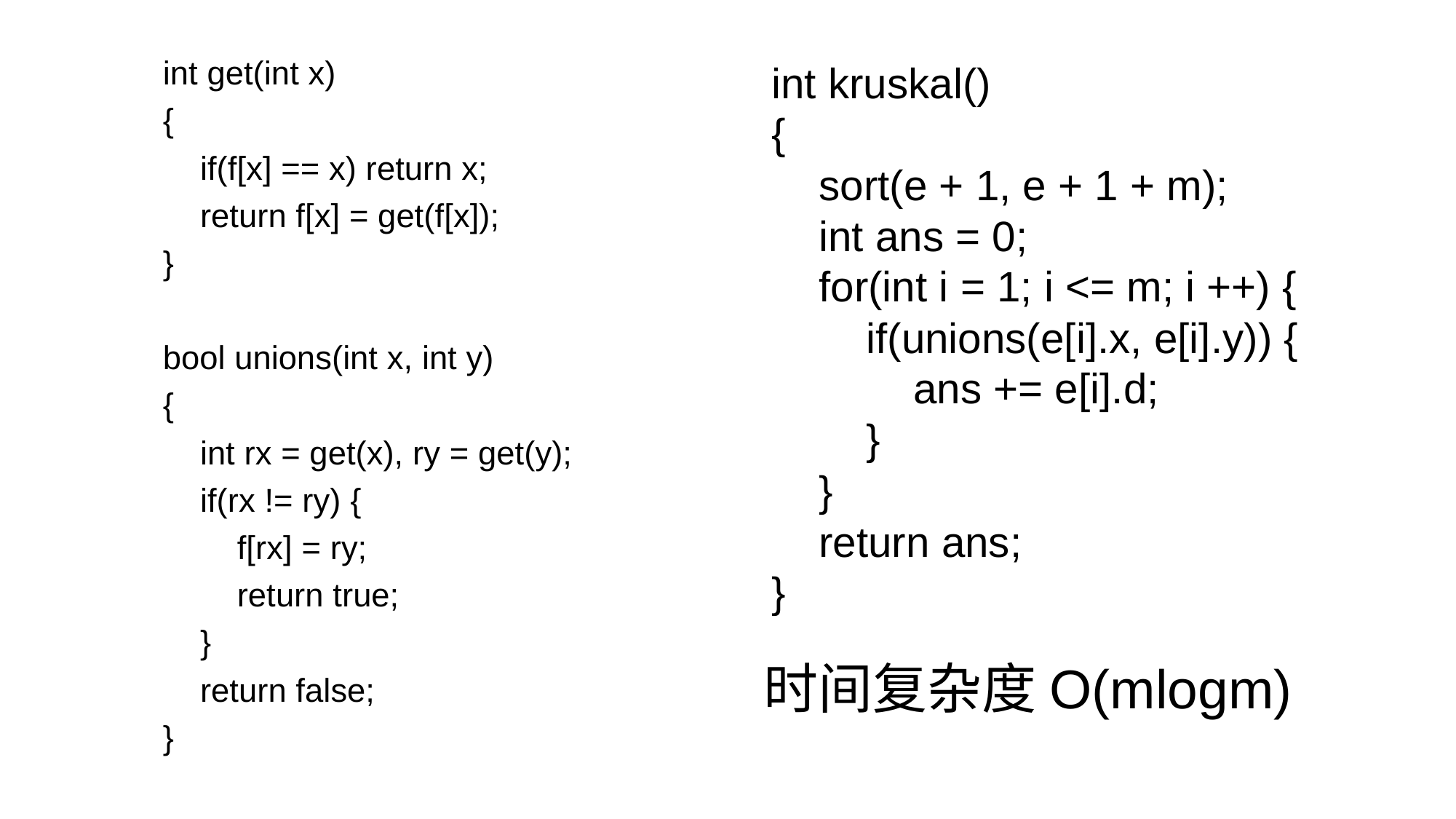

int kruskal()
{
    sort(e + 1, e + 1 + m);
    int ans = 0;
    for(int i = 1; i <= m; i ++) {
        if(unions(e[i].x, e[i].y)) {
            ans += e[i].d;
        }
    }
    return ans;
}
int get(int x)
{
    if(f[x] == x) return x;
    return f[x] = get(f[x]);
}

bool unions(int x, int y)
{
    int rx = get(x), ry = get(y);
    if(rx != ry) {
        f[rx] = ry;
        return true;
    }
    return false;
}
时间复杂度O(mlogm)